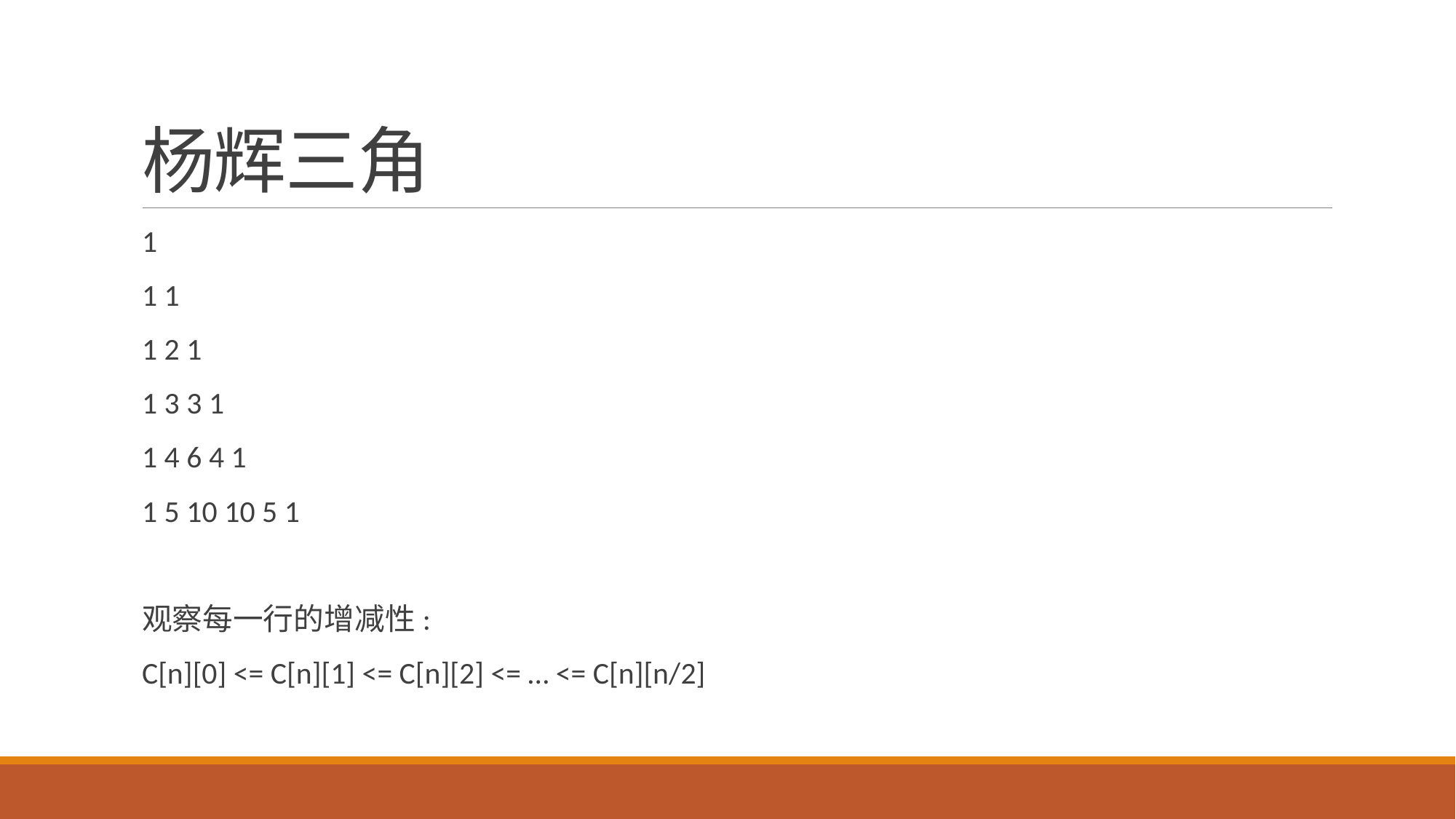

# 杨辉三角
1
1 1
1 2 1
1 3 3 1
1 4 6 4 1
1 5 10 10 5 1

观察每一行的增减性:
C[n][0] <= C[n][1] <= C[n][2] <= … <= C[n][n/2]